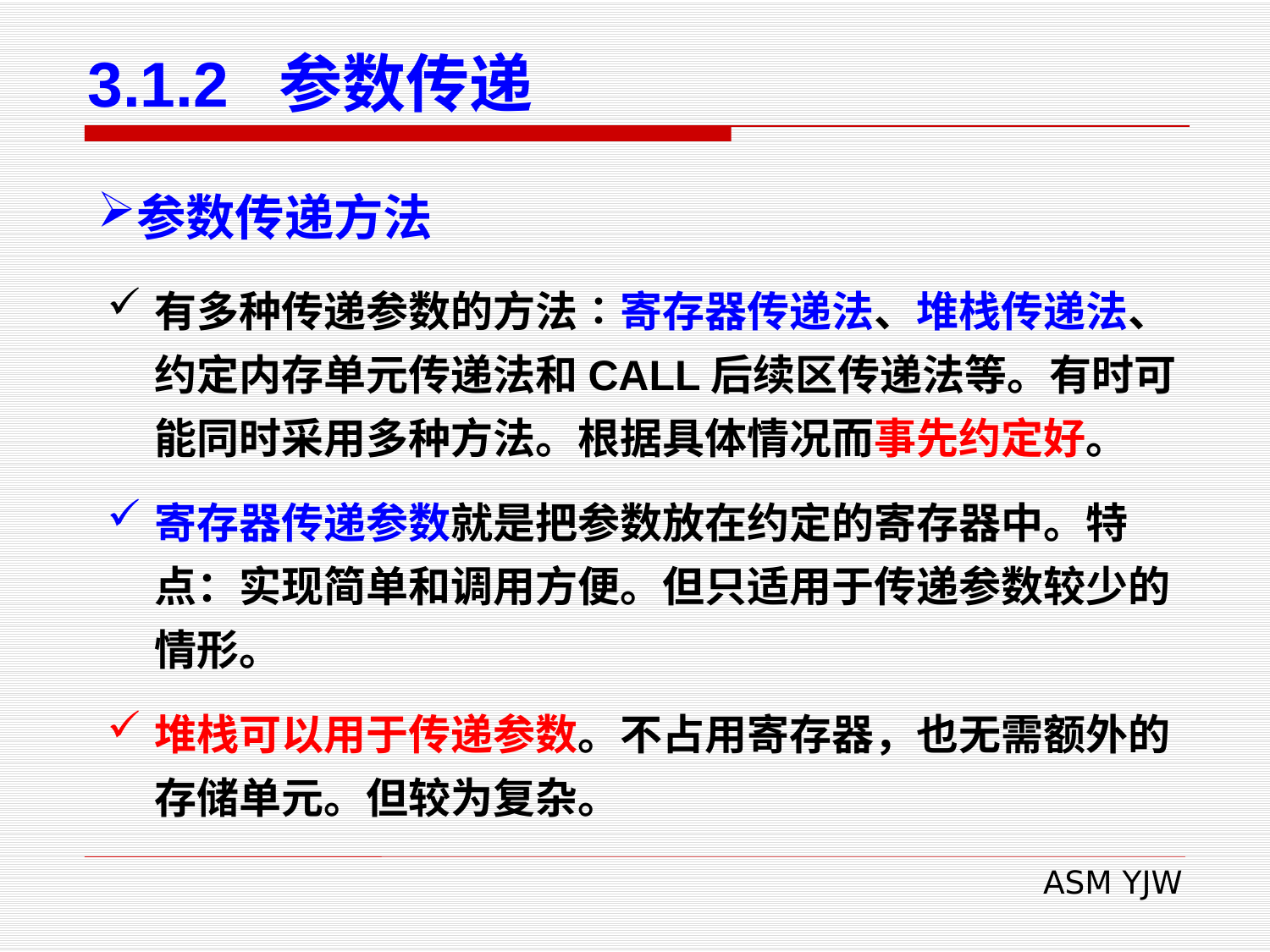

# 3.1.2  参数传递
参数传递方法
有多种传递参数的方法∶寄存器传递法、堆栈传递法、约定内存单元传递法和CALL后续区传递法等。有时可能同时采用多种方法。根据具体情况而事先约定好。
寄存器传递参数就是把参数放在约定的寄存器中。特点：实现简单和调用方便。但只适用于传递参数较少的情形。
堆栈可以用于传递参数。不占用寄存器，也无需额外的存储单元。但较为复杂。